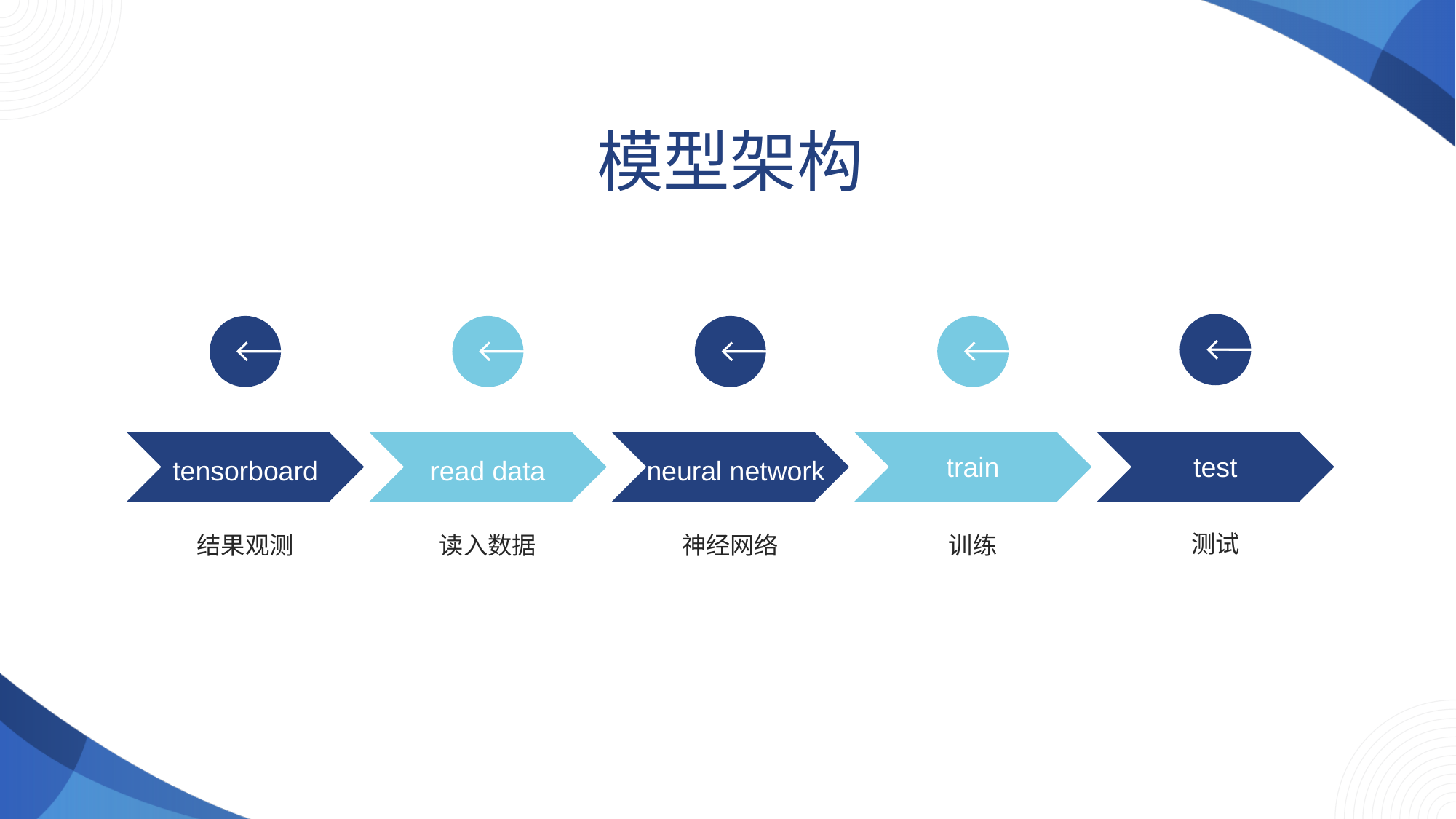

模型架构

train
test
tensorboard
read data
neural network
测试
结果观测
读入数据
神经网络
训练